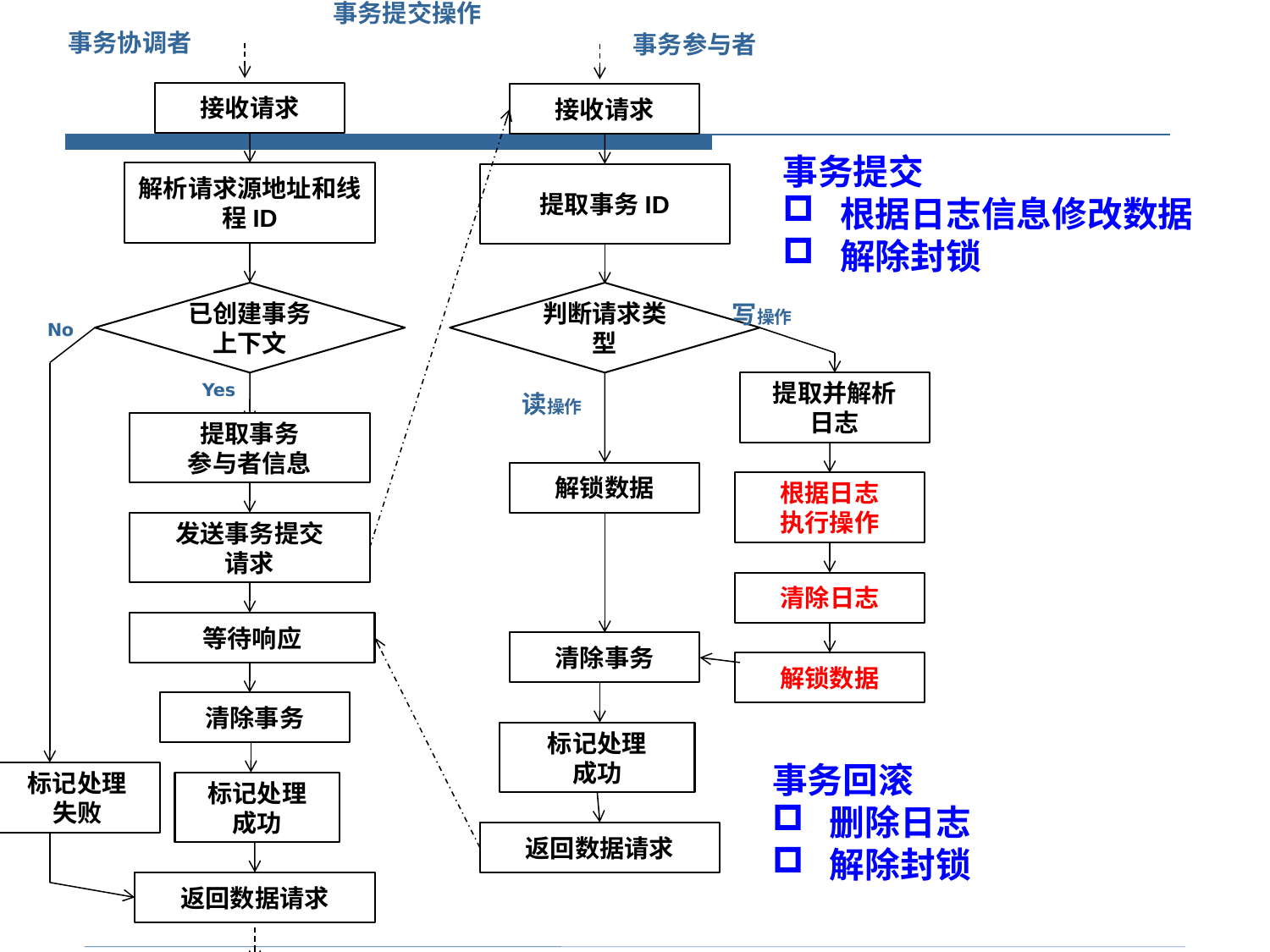

事务提交操作
事务协调者
事务参与者
接收请求
接收请求
解析请求源地址和线程ID
提取事务ID
已创建事务上下文
判断请求类型
写操作
No
Yes
提取并解析
日志
读操作
提取事务
参与者信息
解锁数据
根据日志
执行操作
发送事务提交
请求
清除日志
等待响应
清除事务
解锁数据
清除事务
标记处理
成功
标记处理
失败
标记处理
成功
返回数据请求
返回数据请求
事务提交
  根据日志信息修改数据
  解除封锁
事务回滚
  删除日志
  解除封锁